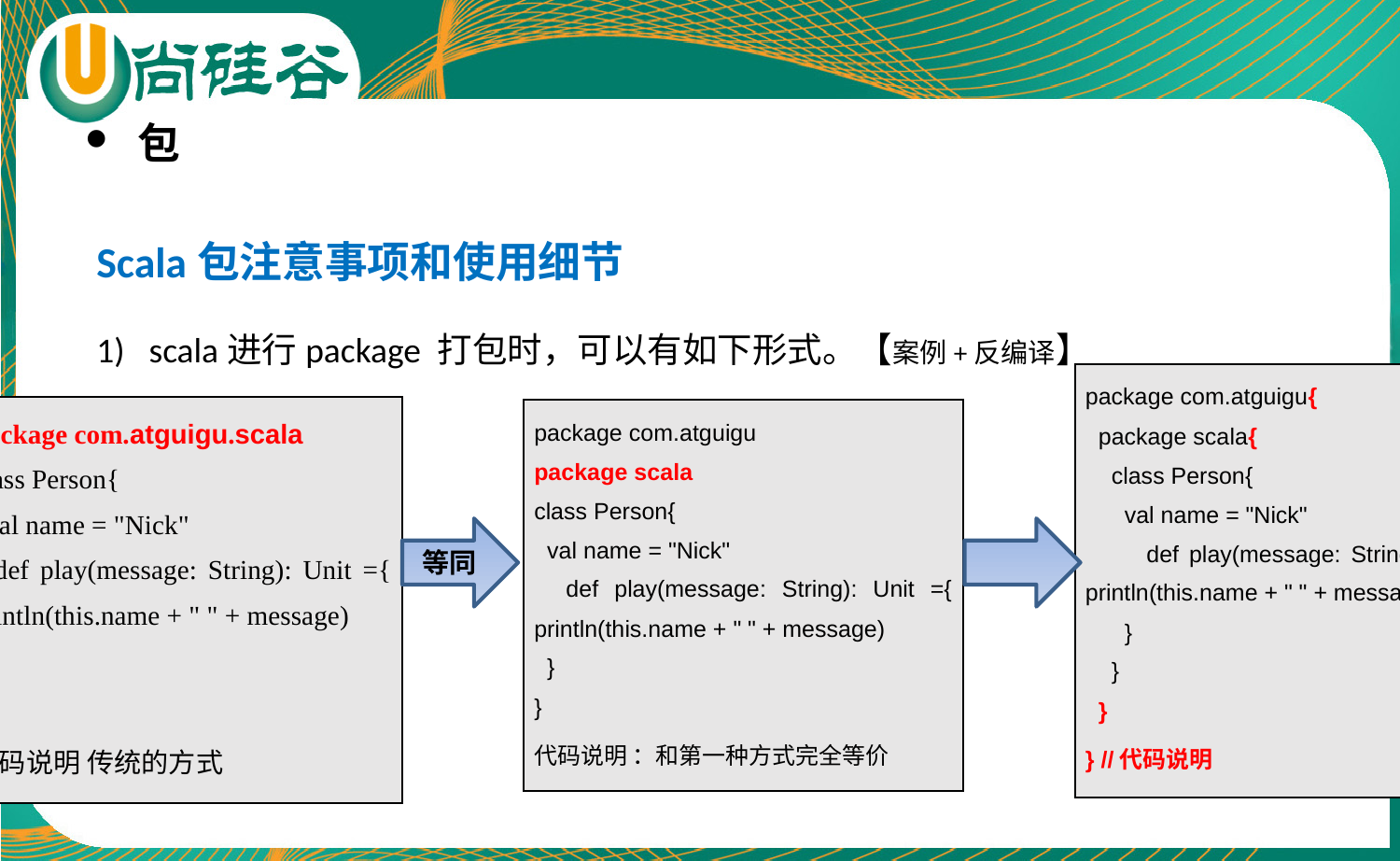

包

Scala包注意事项和使用细节

scala进行package 打包时，可以有如下形式。【案例+反编译】
| package com.atguigu{ package scala{ class Person{ val name = "Nick" def play(message: String): Unit ={ println(this.name + " " + message) } } } } //代码说明 |
| --- |
| package com.atguigu.scala class Person{ val name = "Nick" def play(message: String): Unit ={ println(this.name + " " + message) } } 代码说明 传统的方式 |
| --- |
| package com.atguigu package scala class Person{ val name = "Nick" def play(message: String): Unit ={ println(this.name + " " + message) } } 代码说明 ：和第一种方式完全等价 |
| --- |
等同